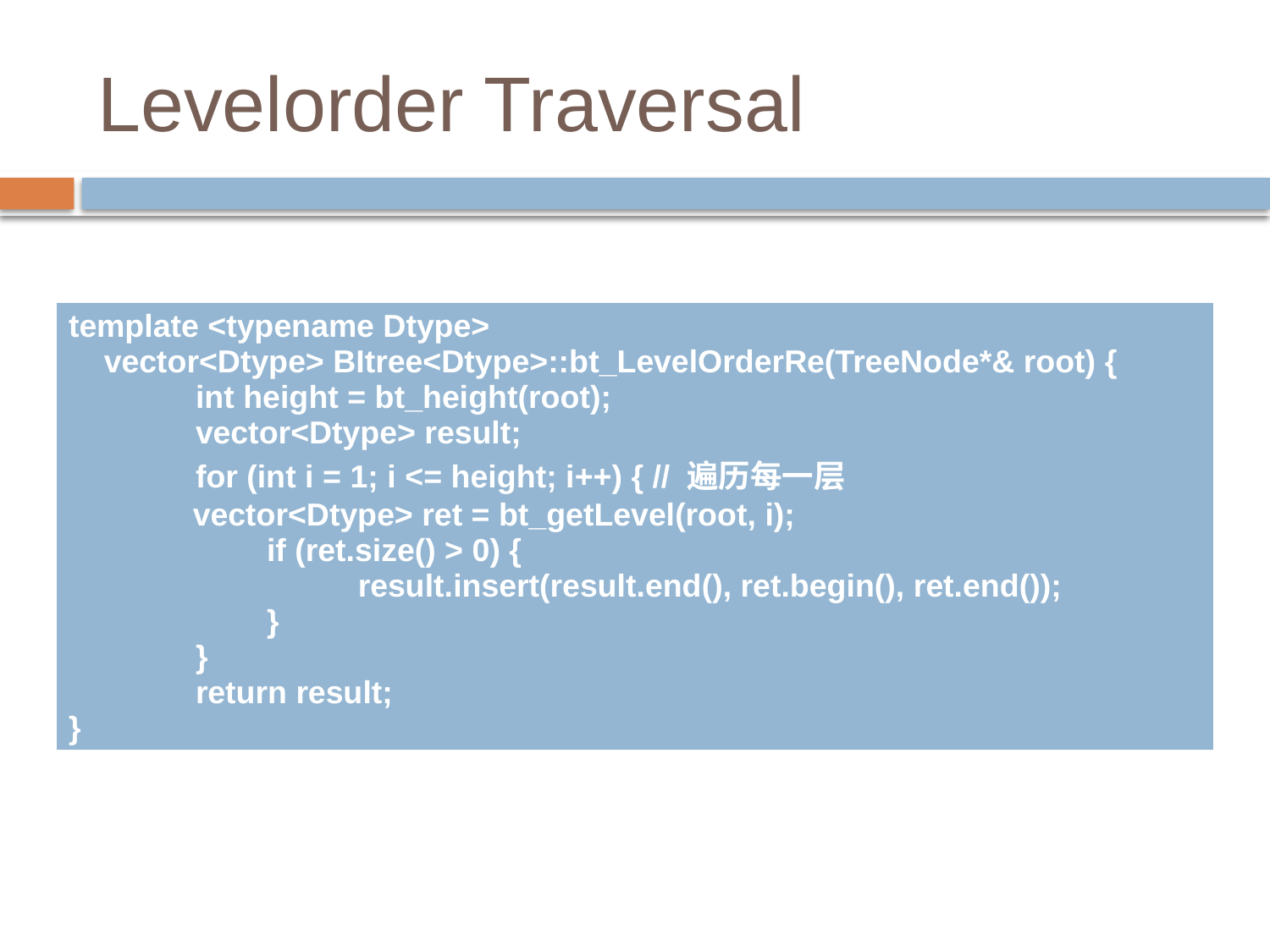

# Levelorder Traversal
| template <typename Dtype> vector<Dtype> BItree<Dtype>::bt\_LevelOrderRe(TreeNode\*& root) { int height = bt\_height(root); vector<Dtype> result; for (int i = 1; i <= height; i++) { // 遍历每一层 vector<Dtype> ret = bt\_getLevel(root, i); if (ret.size() > 0) { result.insert(result.end(), ret.begin(), ret.end()); } } return result; } |
| --- |